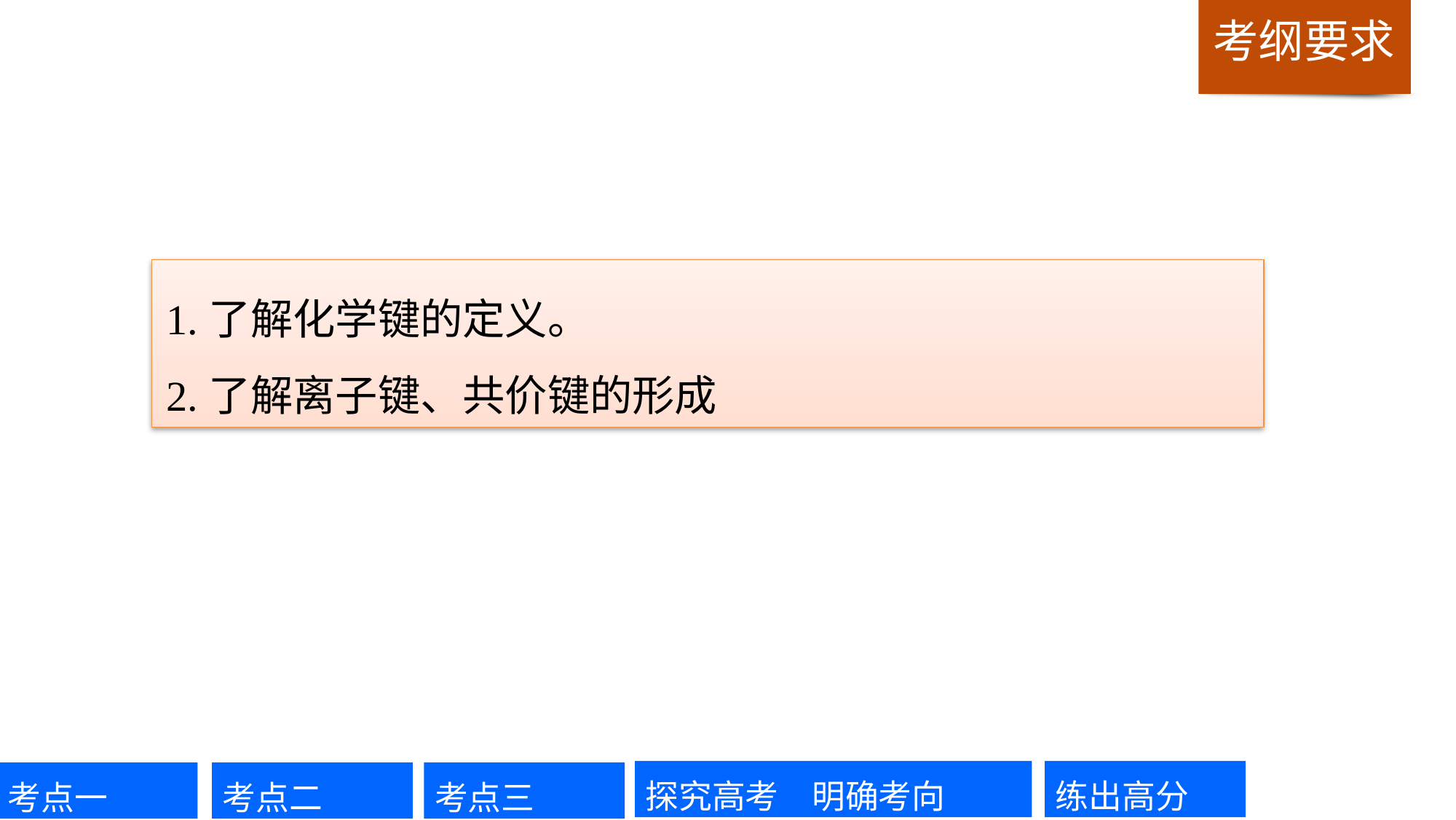

1.了解化学键的定义。
2.了解离子键、共价键的形成
探究高考　明确考向
练出高分
考点一
考点二
考点三